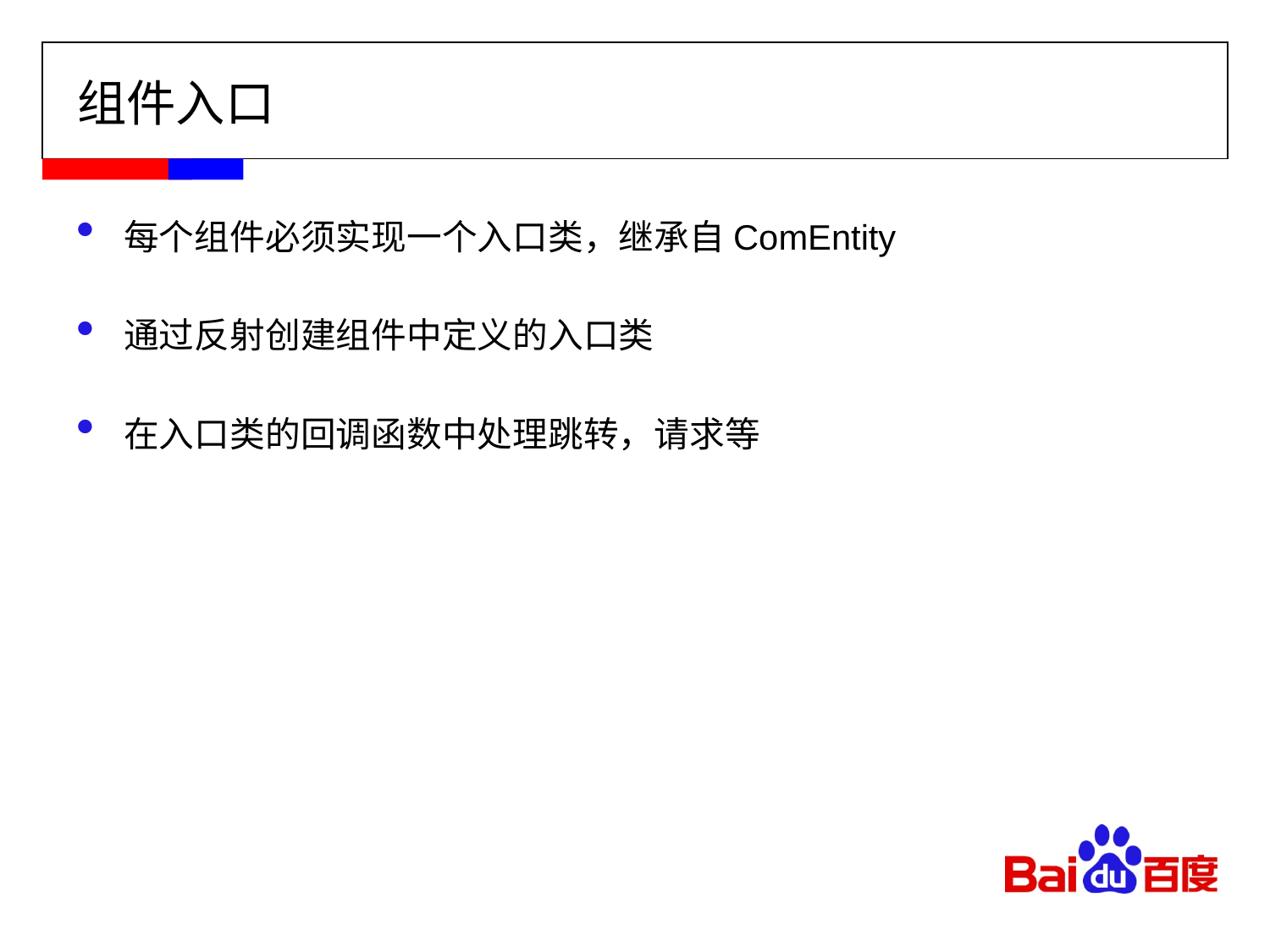

# 组件入口
每个组件必须实现一个入口类，继承自ComEntity

通过反射创建组件中定义的入口类

在入口类的回调函数中处理跳转，请求等